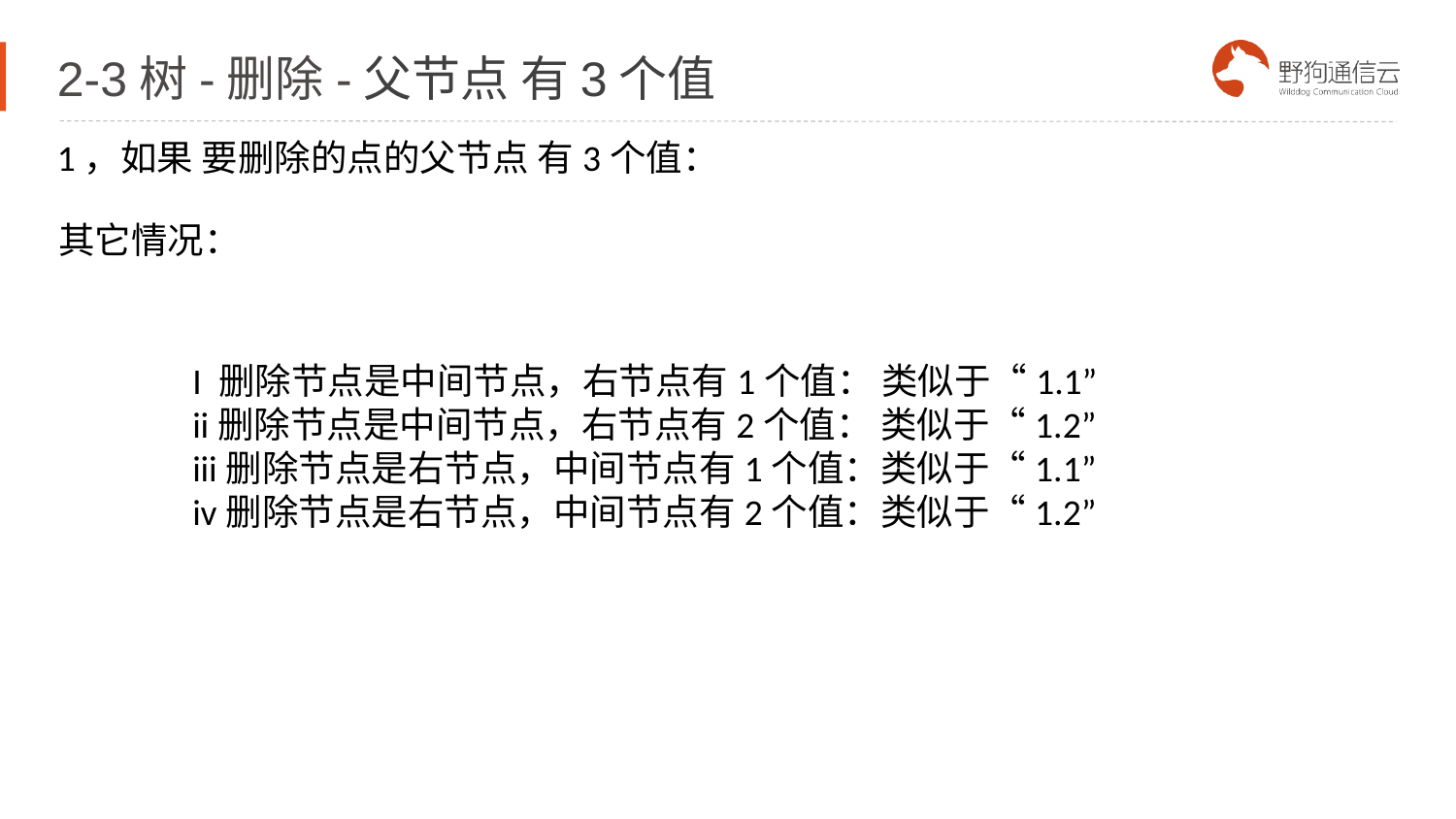

# 2-3树-删除-父节点 有3个值
1，如果 要删除的点的父节点 有3个值：
其它情况：
I 删除节点是中间节点，右节点有1个值： 类似于“1.1”
ii删除节点是中间节点，右节点有2个值： 类似于“1.2”
iii删除节点是右节点，中间节点有1个值：类似于“1.1”
iv删除节点是右节点，中间节点有2个值：类似于“1.2”